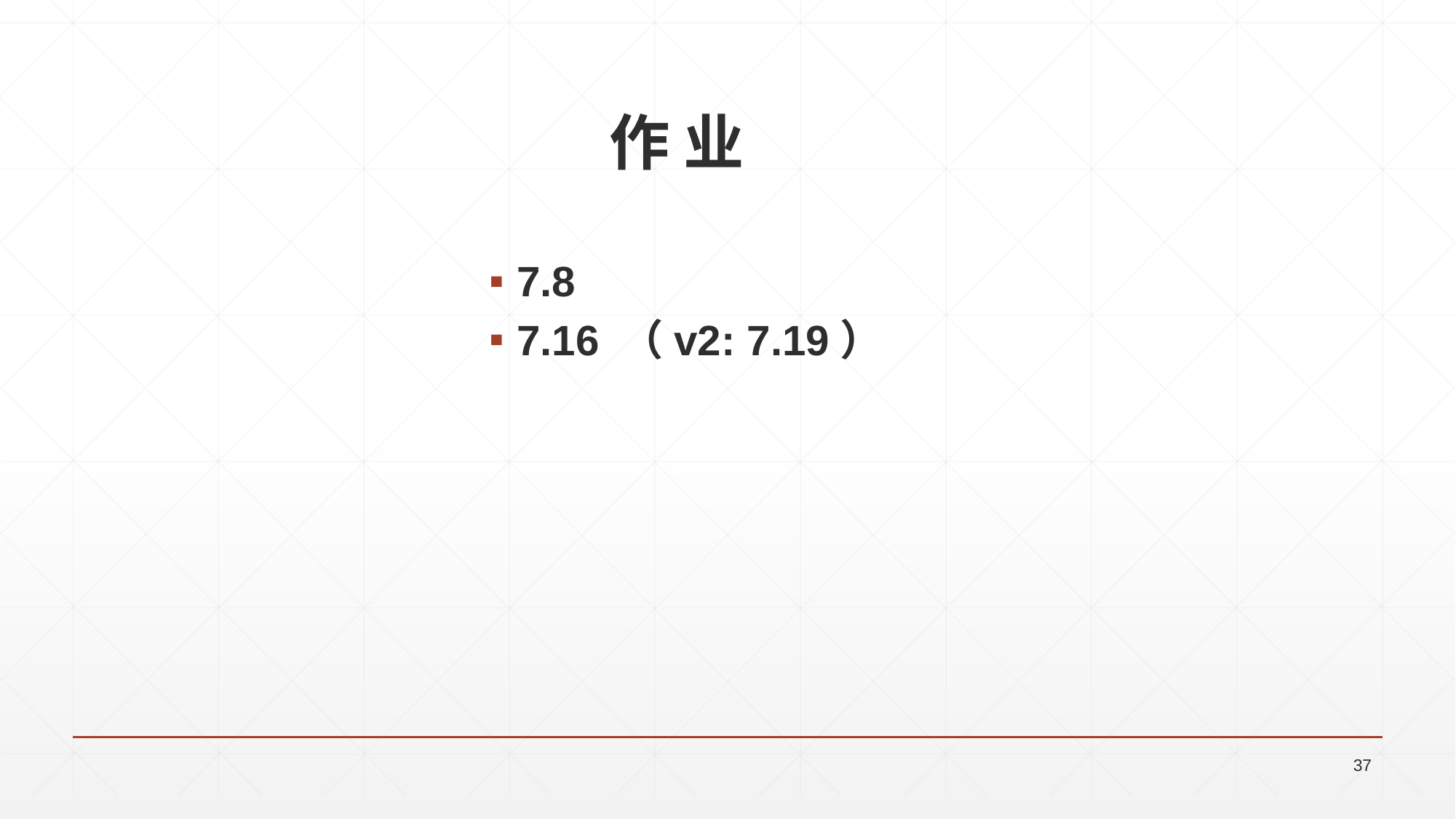

# 作 业
7.8
7.16 （v2: 7.19）

37